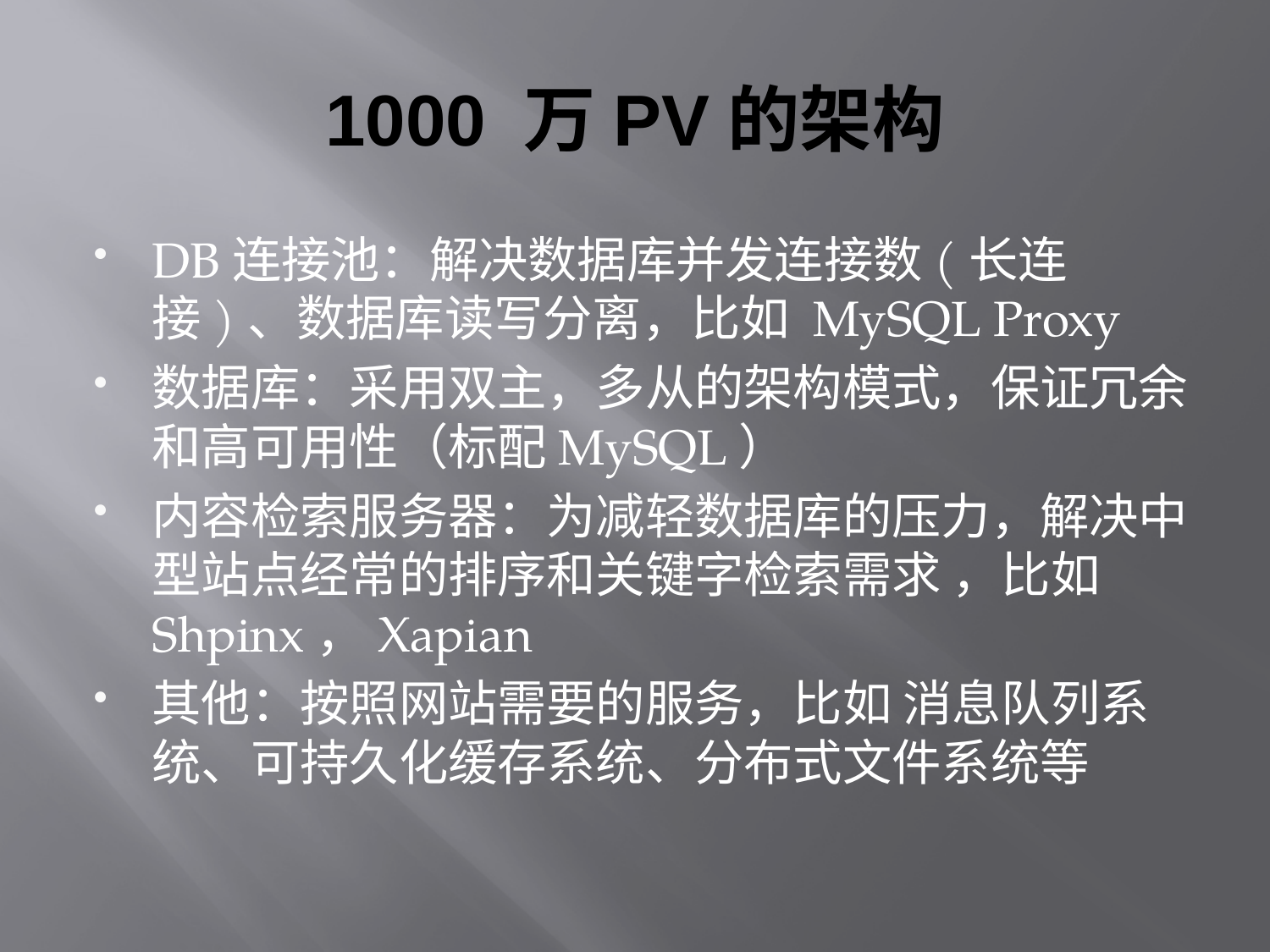

# 1000 万PV的架构
DB连接池：解决数据库并发连接数(长连接)、数据库读写分离，比如 MySQL Proxy
数据库：采用双主，多从的架构模式，保证冗余和高可用性（标配MySQL）
内容检索服务器：为减轻数据库的压力，解决中型站点经常的排序和关键字检索需求 ，比如 Shpinx，Xapian
其他：按照网站需要的服务，比如 消息队列系统、可持久化缓存系统、分布式文件系统等